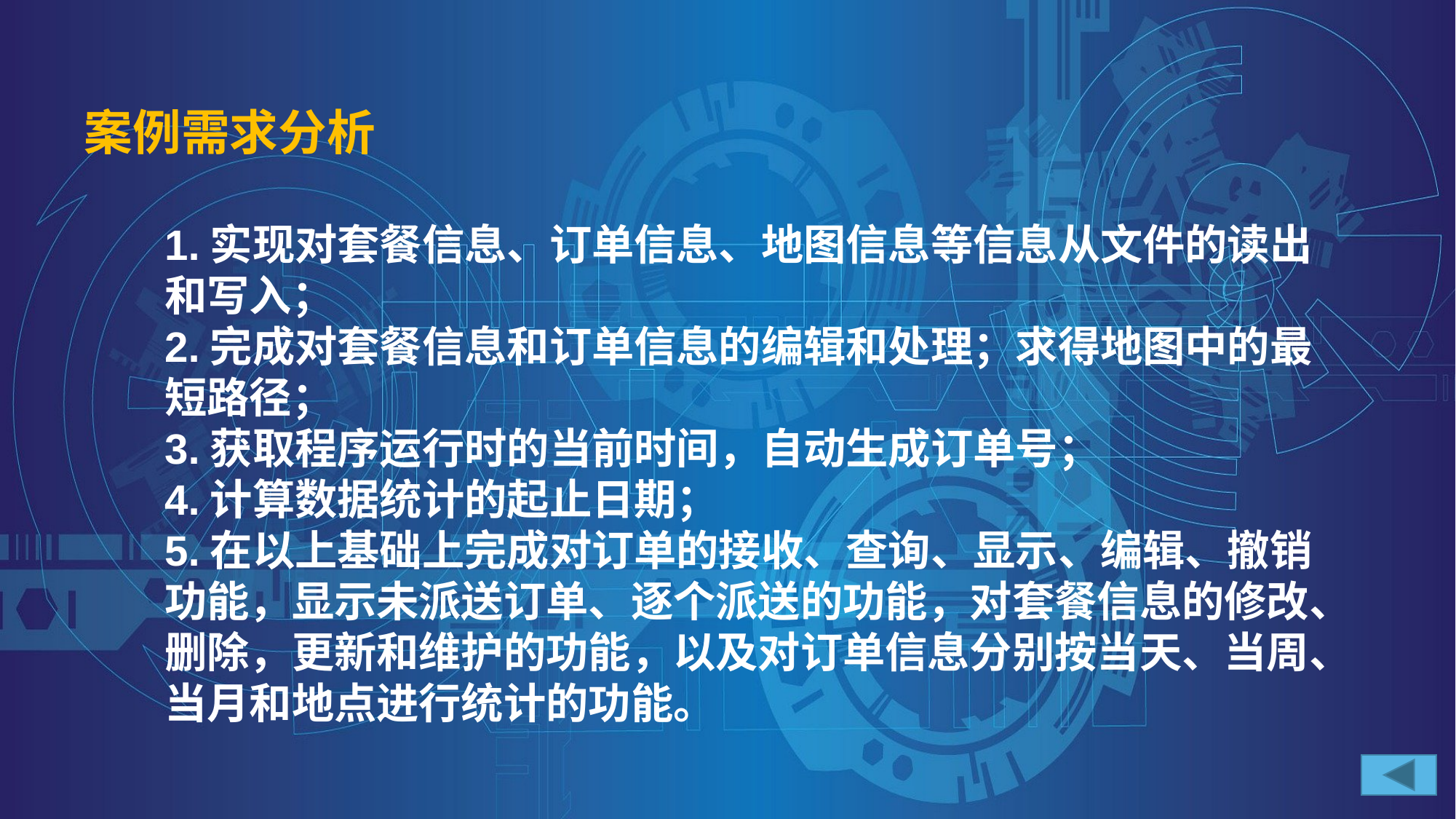

案例需求分析
1.实现对套餐信息、订单信息、地图信息等信息从文件的读出和写入；
2.完成对套餐信息和订单信息的编辑和处理；求得地图中的最短路径；
3.获取程序运行时的当前时间，自动生成订单号；
4.计算数据统计的起止日期；
5.在以上基础上完成对订单的接收、查询、显示、编辑、撤销功能，显示未派送订单、逐个派送的功能，对套餐信息的修改、删除，更新和维护的功能，以及对订单信息分别按当天、当周、当月和地点进行统计的功能。